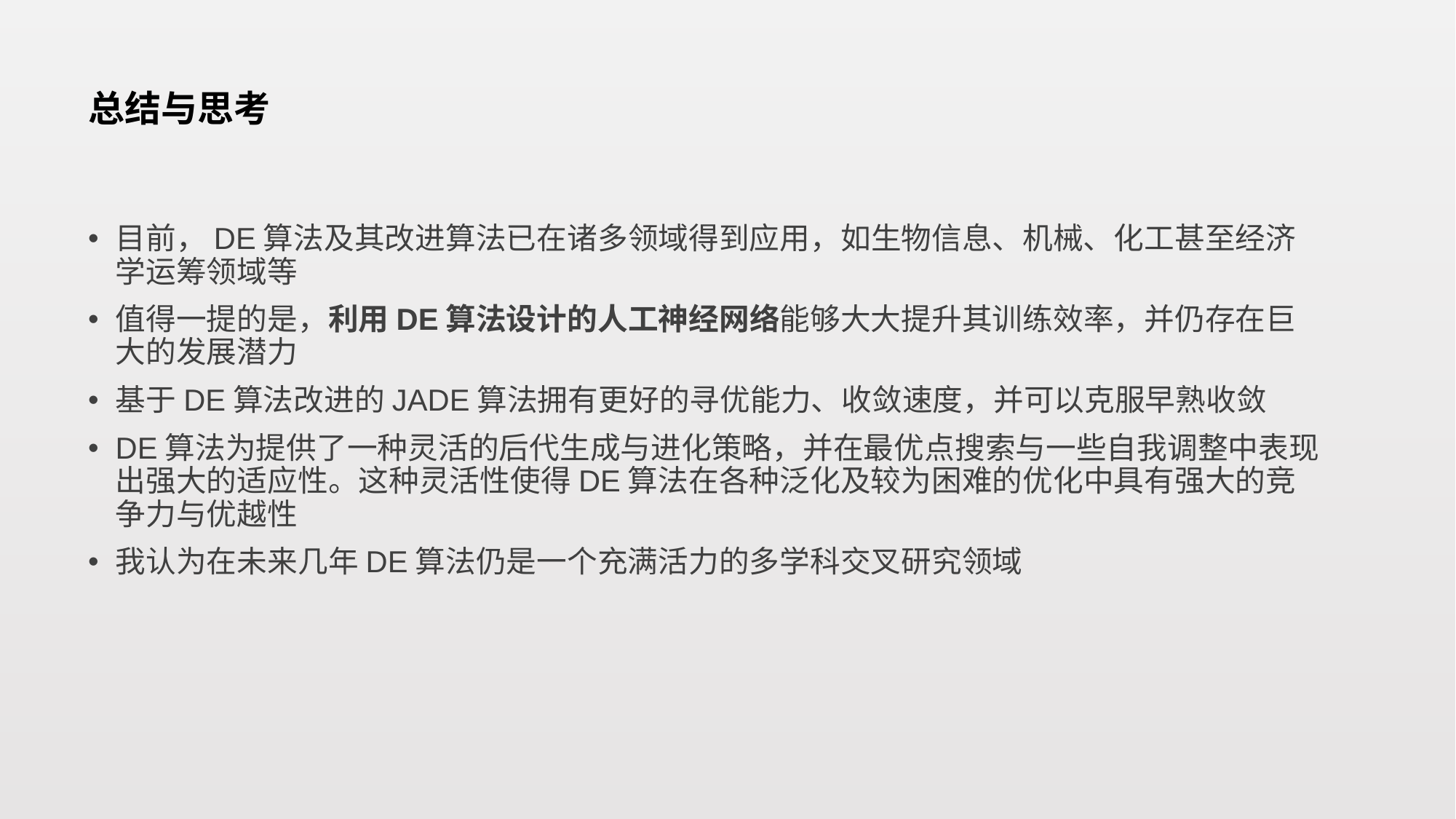

# 总结与思考
目前，DE算法及其改进算法已在诸多领域得到应用，如生物信息、机械、化工甚至经济学运筹领域等
值得一提的是，利用DE算法设计的人工神经网络能够大大提升其训练效率，并仍存在巨大的发展潜力
基于DE算法改进的JADE算法拥有更好的寻优能力、收敛速度，并可以克服早熟收敛
DE算法为提供了一种灵活的后代生成与进化策略，并在最优点搜索与一些自我调整中表现出强大的适应性。这种灵活性使得DE算法在各种泛化及较为困难的优化中具有强大的竞争力与优越性
我认为在未来几年DE算法仍是一个充满活力的多学科交叉研究领域